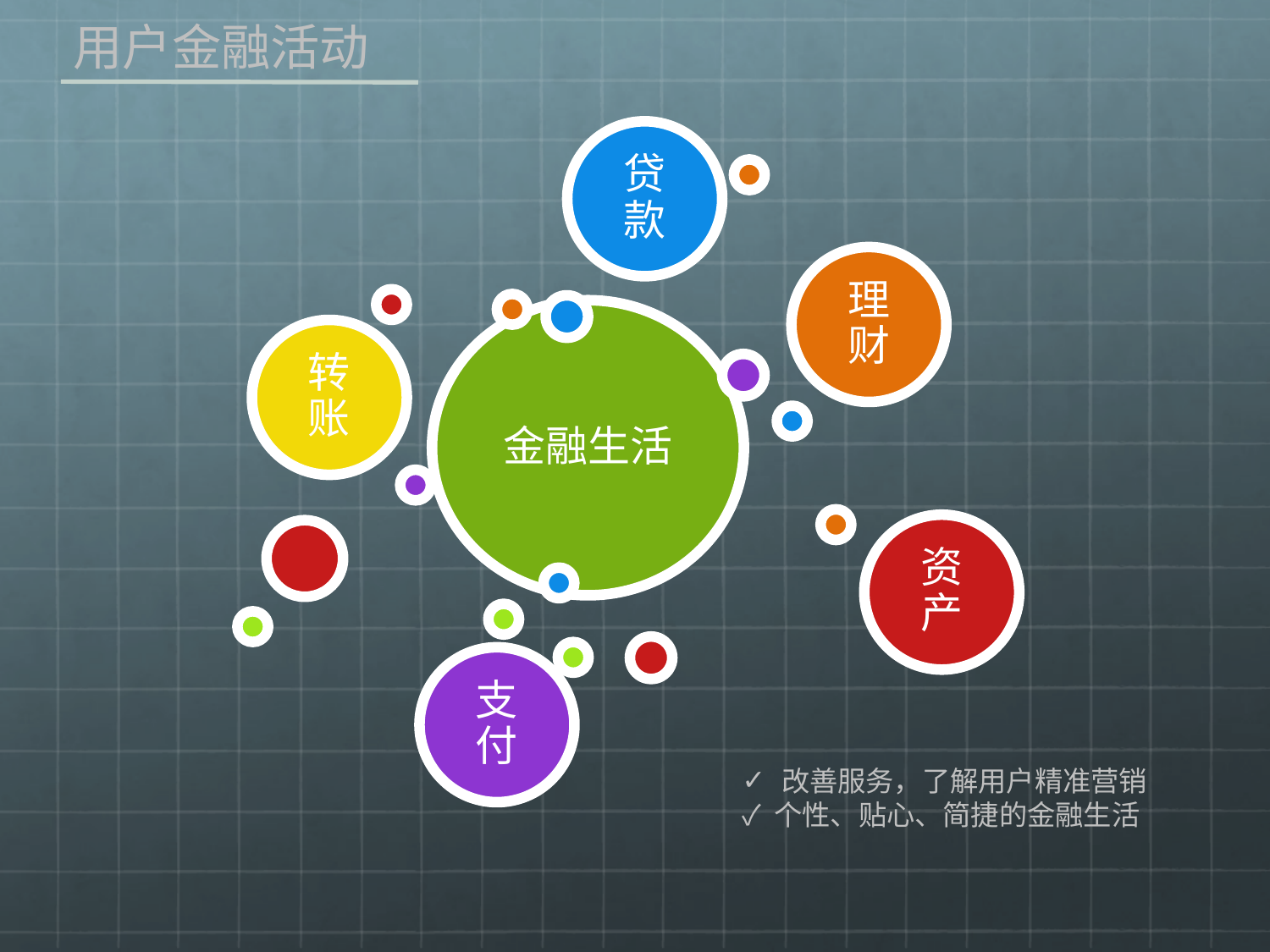

用户金融活动
金融生活
转账
理财
资产
支付
贷款
改善服务，了解用户精准营销
✓ 个性、贴心、简捷的金融生活